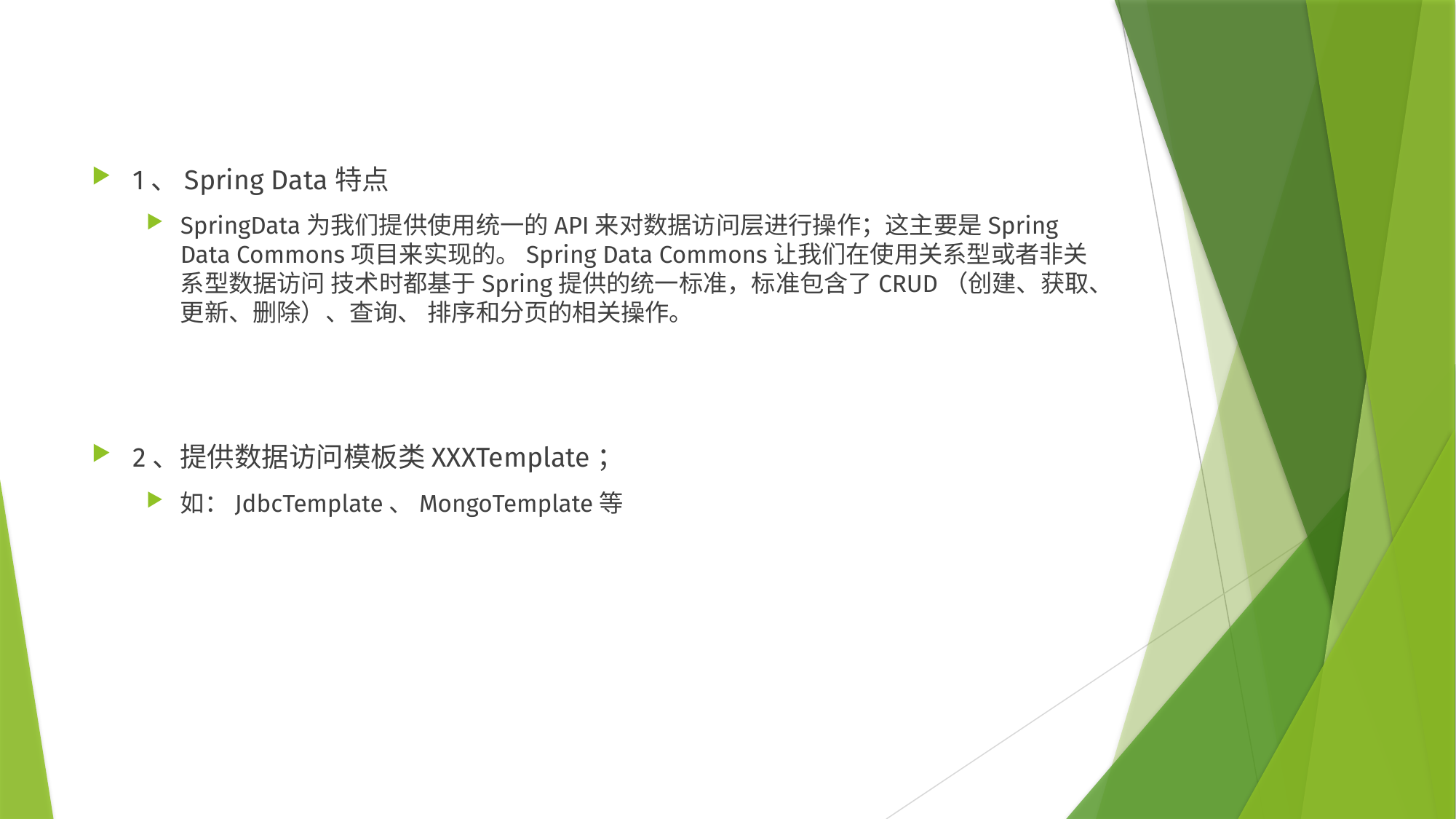

1、Spring Data特点
SpringData为我们提供使用统一的API来对数据访问层进行操作；这主要是Spring Data Commons项目来实现的。Spring Data Commons让我们在使用关系型或者非关系型数据访问 技术时都基于Spring提供的统一标准，标准包含了CRUD（创建、获取、更新、删除）、查询、 排序和分页的相关操作。

2、提供数据访问模板类XXXTemplate；
如：JdbcTemplate、MongoTemplate等